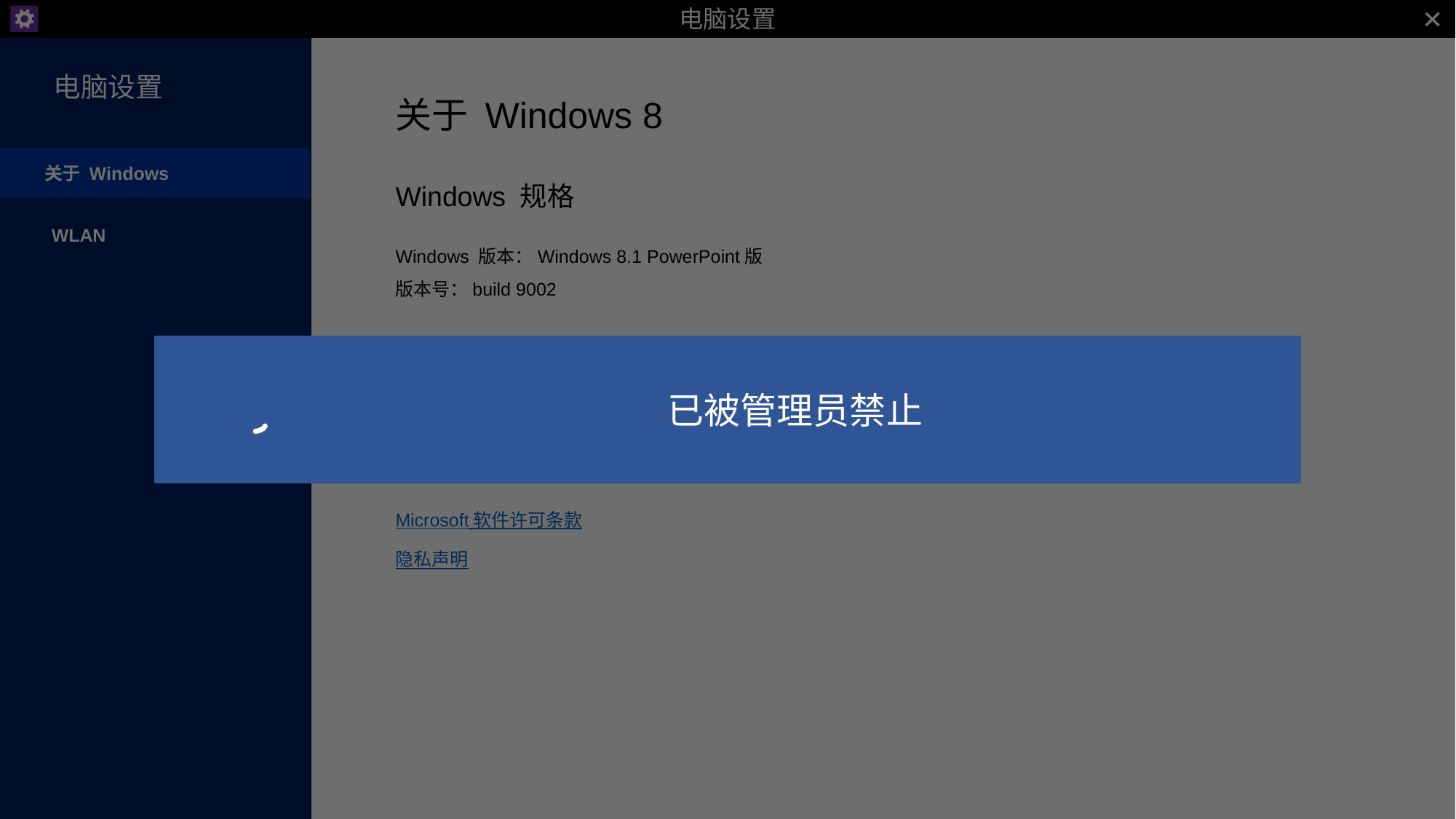

电脑设置

电脑设置
关于 Windows 8

Windows 规格

Windows 版本：Windows 8.1 PowerPoint版
版本号：build 9002

作者信息

作者名称：Bilibili UP Microhard_1724
网站链接：https://space.bilibili.com/1684665013 for https://space.bilibili.com/524712891

Microsoft 软件许可条款
隐私声明
       关于 Windows
        WLAN

已被管理员禁止